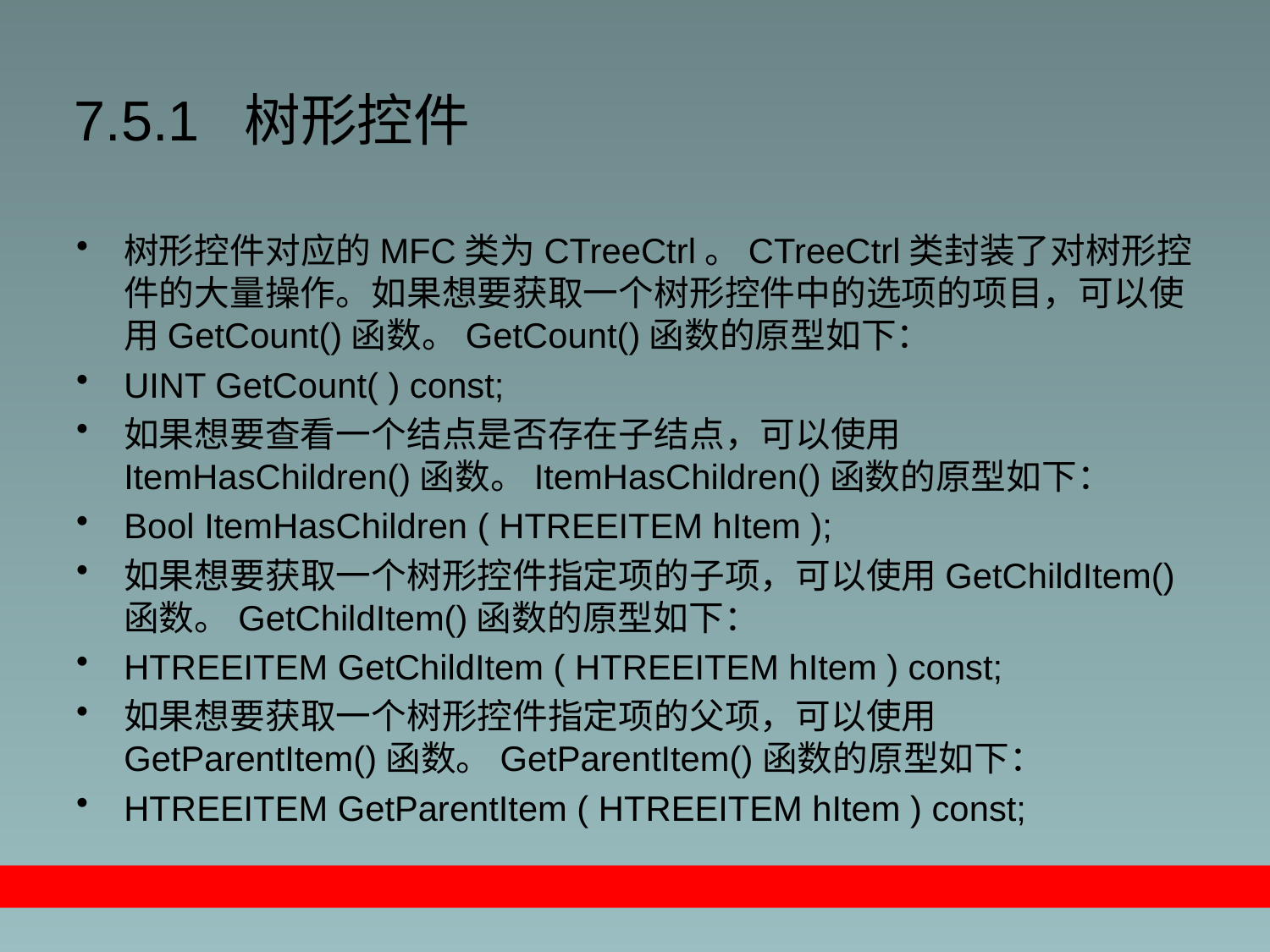

# 7.5.1  树形控件
树形控件对应的MFC类为CTreeCtrl。CTreeCtrl类封装了对树形控件的大量操作。如果想要获取一个树形控件中的选项的项目，可以使用GetCount()函数。GetCount()函数的原型如下：
UINT GetCount( ) const;
如果想要查看一个结点是否存在子结点，可以使用ItemHasChildren()函数。ItemHasChildren()函数的原型如下：
Bool ItemHasChildren ( HTREEITEM hItem );
如果想要获取一个树形控件指定项的子项，可以使用GetChildItem()函数。GetChildItem()函数的原型如下：
HTREEITEM GetChildItem ( HTREEITEM hItem ) const;
如果想要获取一个树形控件指定项的父项，可以使用GetParentItem()函数。GetParentItem()函数的原型如下：
HTREEITEM GetParentItem ( HTREEITEM hItem ) const;